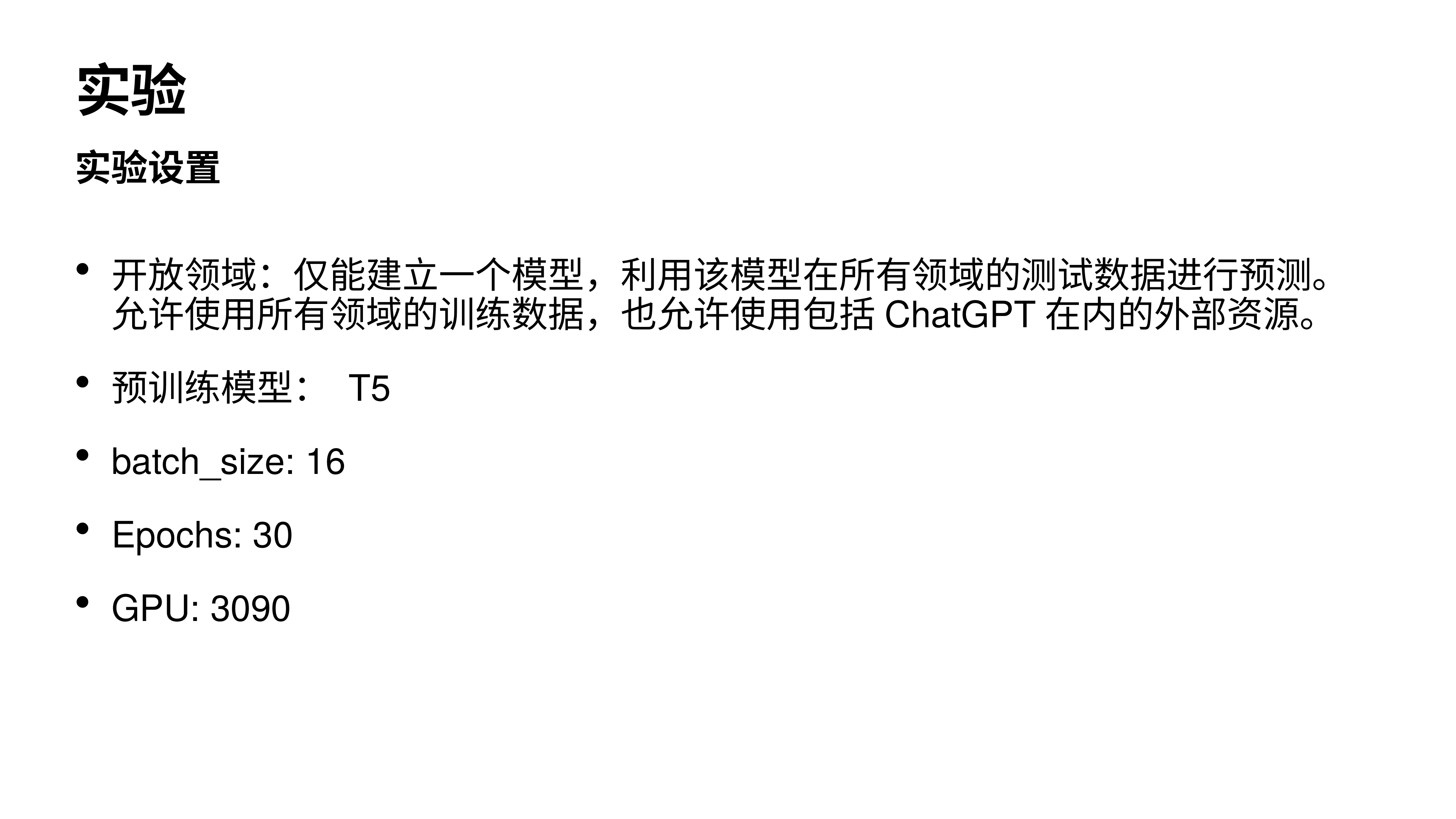

# 实验
实验设置
开放领域：仅能建立一个模型，利用该模型在所有领域的测试数据进行预测。允许使用所有领域的训练数据，也允许使用包括ChatGPT在内的外部资源。
预训练模型： T5
batch_size: 16
Epochs: 30
GPU: 3090